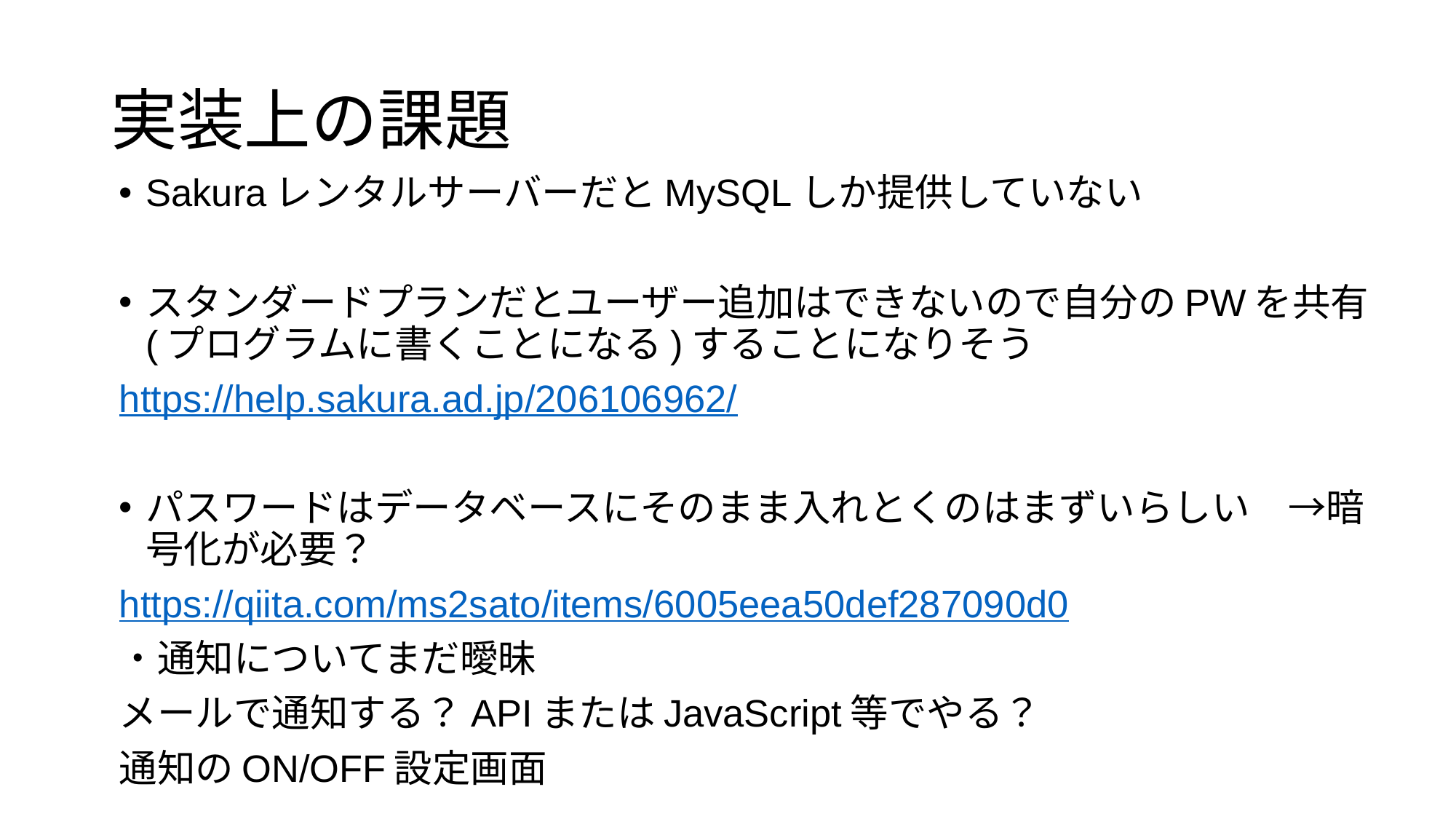

# 実装上の課題
SakuraレンタルサーバーだとMySQLしか提供していない

スタンダードプランだとユーザー追加はできないので自分のPWを共有(プログラムに書くことになる)することになりそう
https://help.sakura.ad.jp/206106962/

パスワードはデータベースにそのまま入れとくのはまずいらしい　→暗号化が必要？
https://qiita.com/ms2sato/items/6005eea50def287090d0
・通知についてまだ曖昧
メールで通知する？APIまたはJavaScript等でやる？
通知のON/OFF設定画面